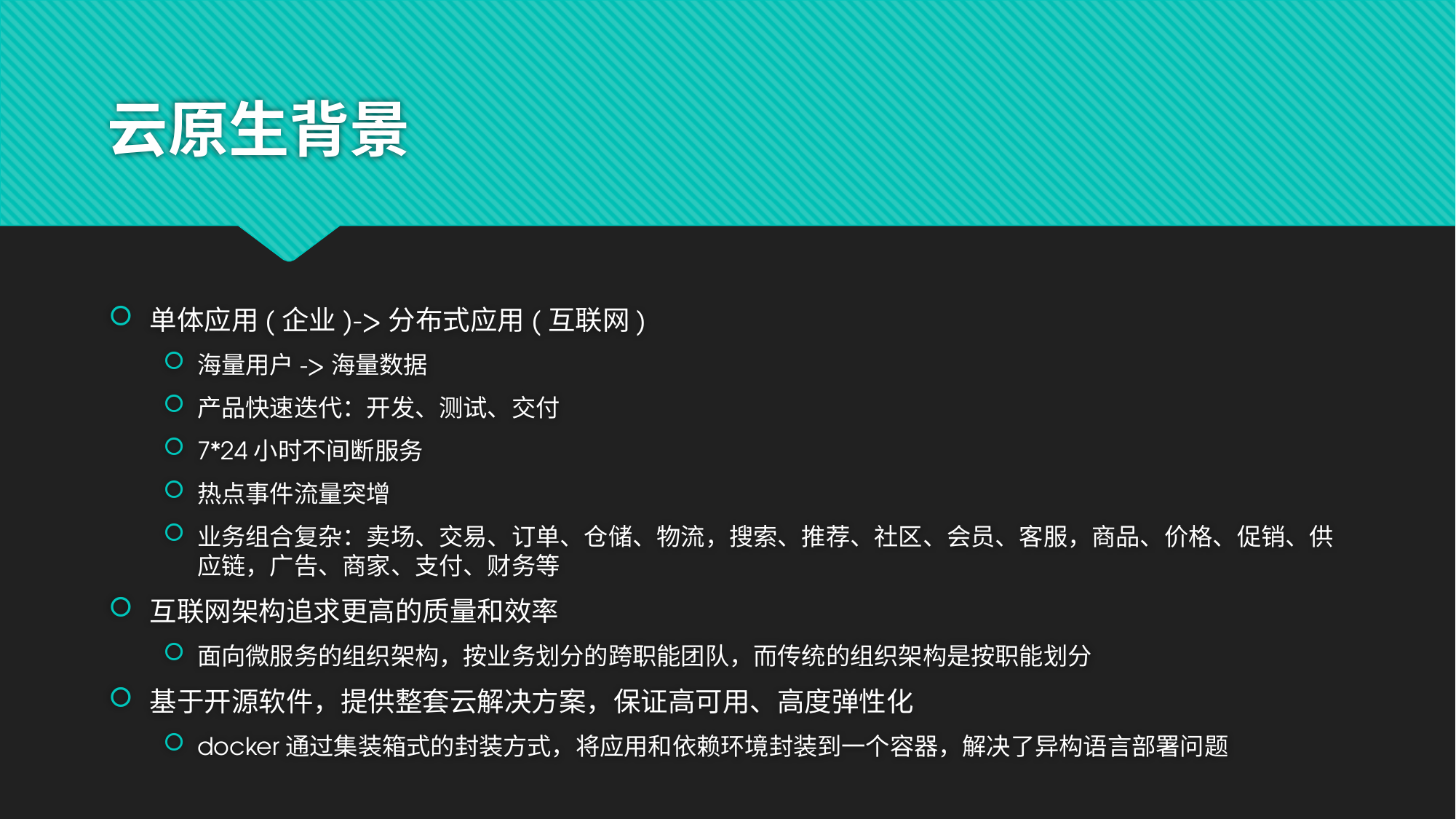

# 云原生背景
单体应用(企业)->分布式应用(互联网)
海量用户->海量数据
产品快速迭代：开发、测试、交付
7*24小时不间断服务
热点事件流量突增
业务组合复杂：卖场、交易、订单、仓储、物流，搜索、推荐、社区、会员、客服，商品、价格、促销、供应链，广告、商家、支付、财务等
互联网架构追求更高的质量和效率
面向微服务的组织架构，按业务划分的跨职能团队，而传统的组织架构是按职能划分
基于开源软件，提供整套云解决方案，保证高可用、高度弹性化
docker通过集装箱式的封装方式，将应用和依赖环境封装到一个容器，解决了异构语言部署问题